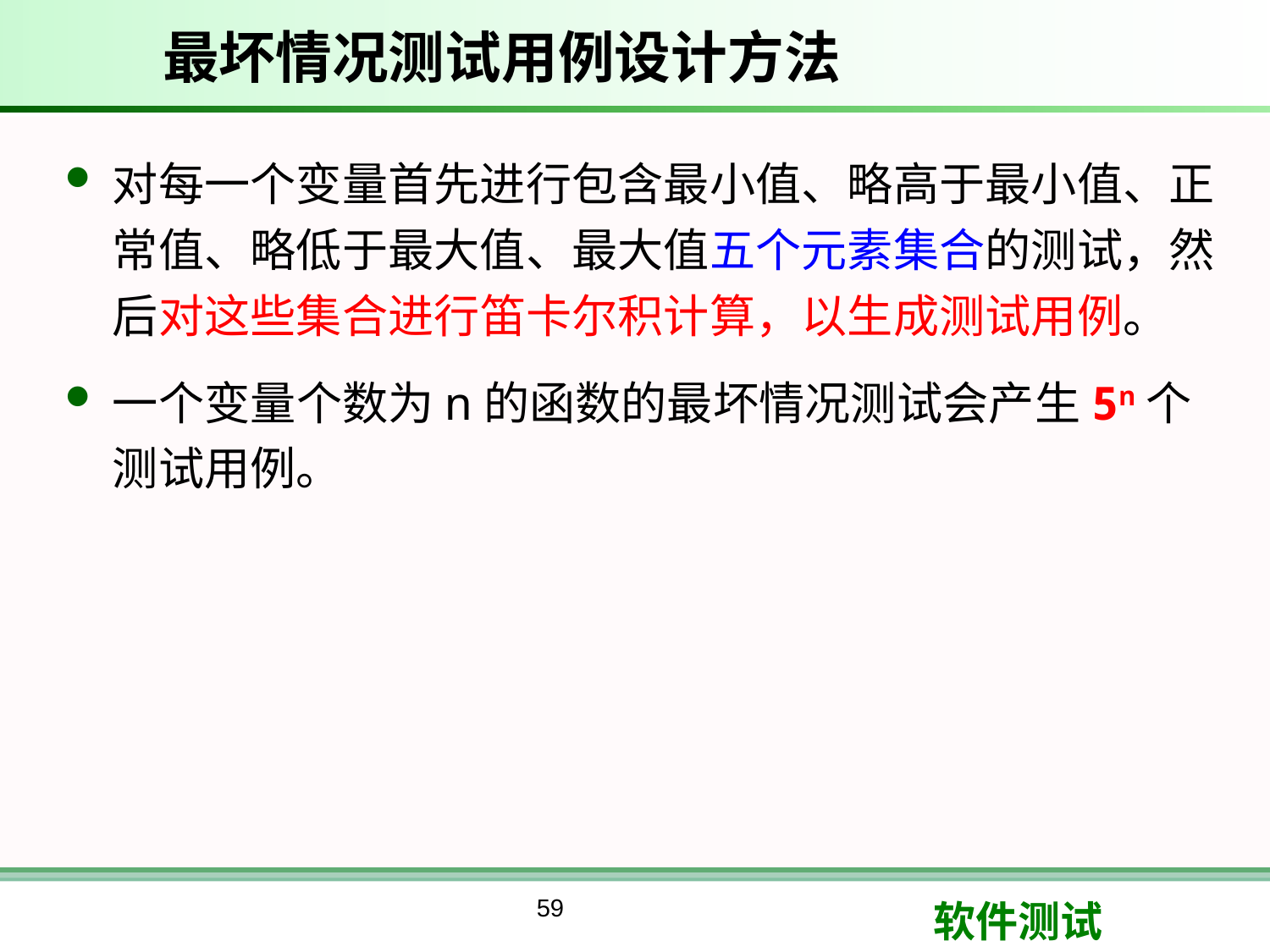

# 最坏情况测试用例设计方法
对每一个变量首先进行包含最小值、略高于最小值、正常值、略低于最大值、最大值五个元素集合的测试，然后对这些集合进行笛卡尔积计算，以生成测试用例。
一个变量个数为n的函数的最坏情况测试会产生5n个测试用例。

59